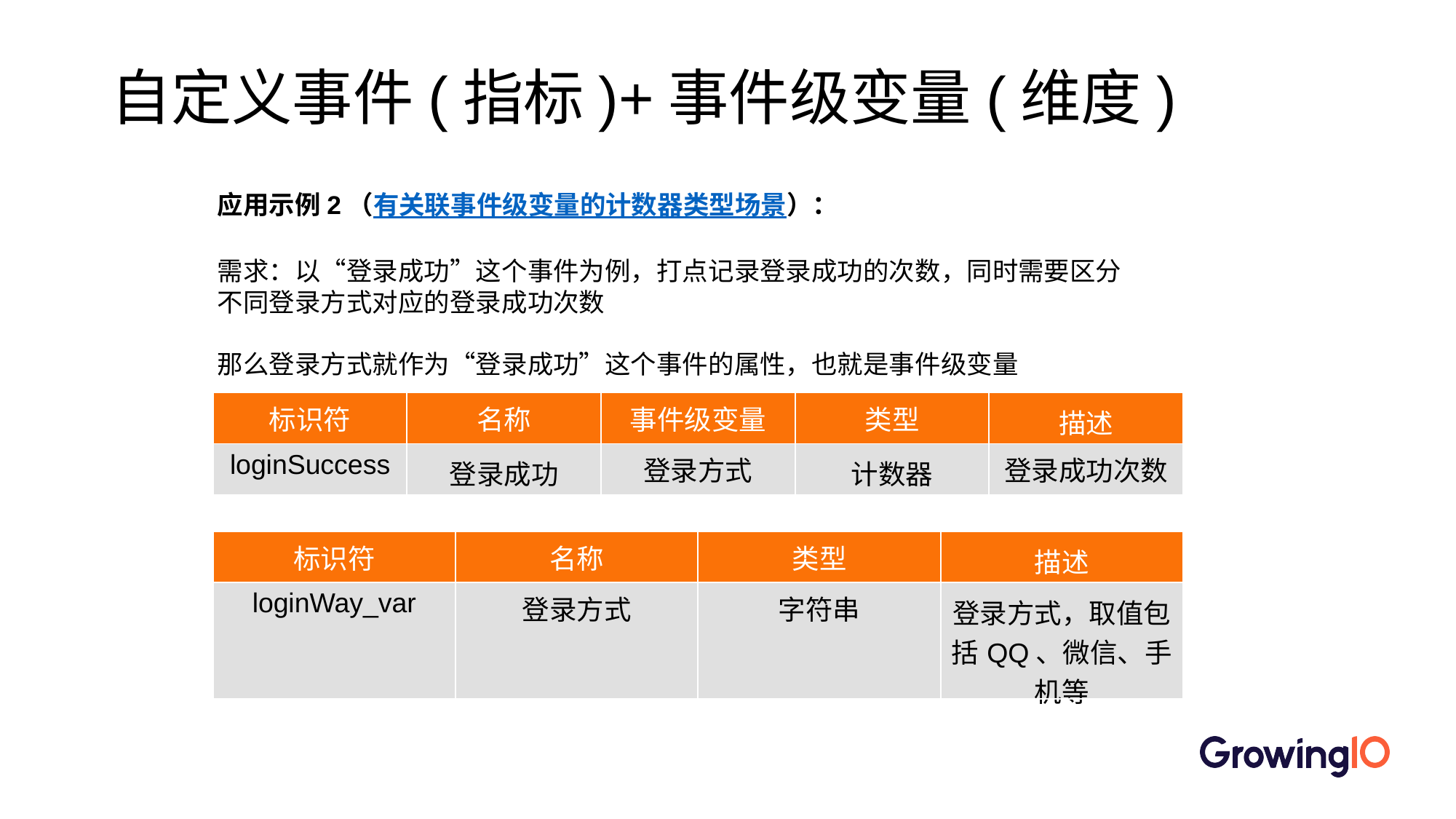

# 自定义事件(指标)+事件级变量(维度)
应用示例2（有关联事件级变量的计数器类型场景）：

需求：以“登录成功”这个事件为例，打点记录登录成功的次数，同时需要区分不同登录方式对应的登录成功次数

那么登录方式就作为“登录成功”这个事件的属性，也就是事件级变量
| 标识符 | 名称 | 事件级变量 | 类型 | 描述 |
| --- | --- | --- | --- | --- |
| loginSuccess | 登录成功 | 登录方式 | 计数器 | 登录成功次数 |
| 标识符 | 名称 | 类型 | 描述 |
| --- | --- | --- | --- |
| loginWay\_var | 登录方式 | 字符串 | 登录方式，取值包括QQ、微信、手机等 |